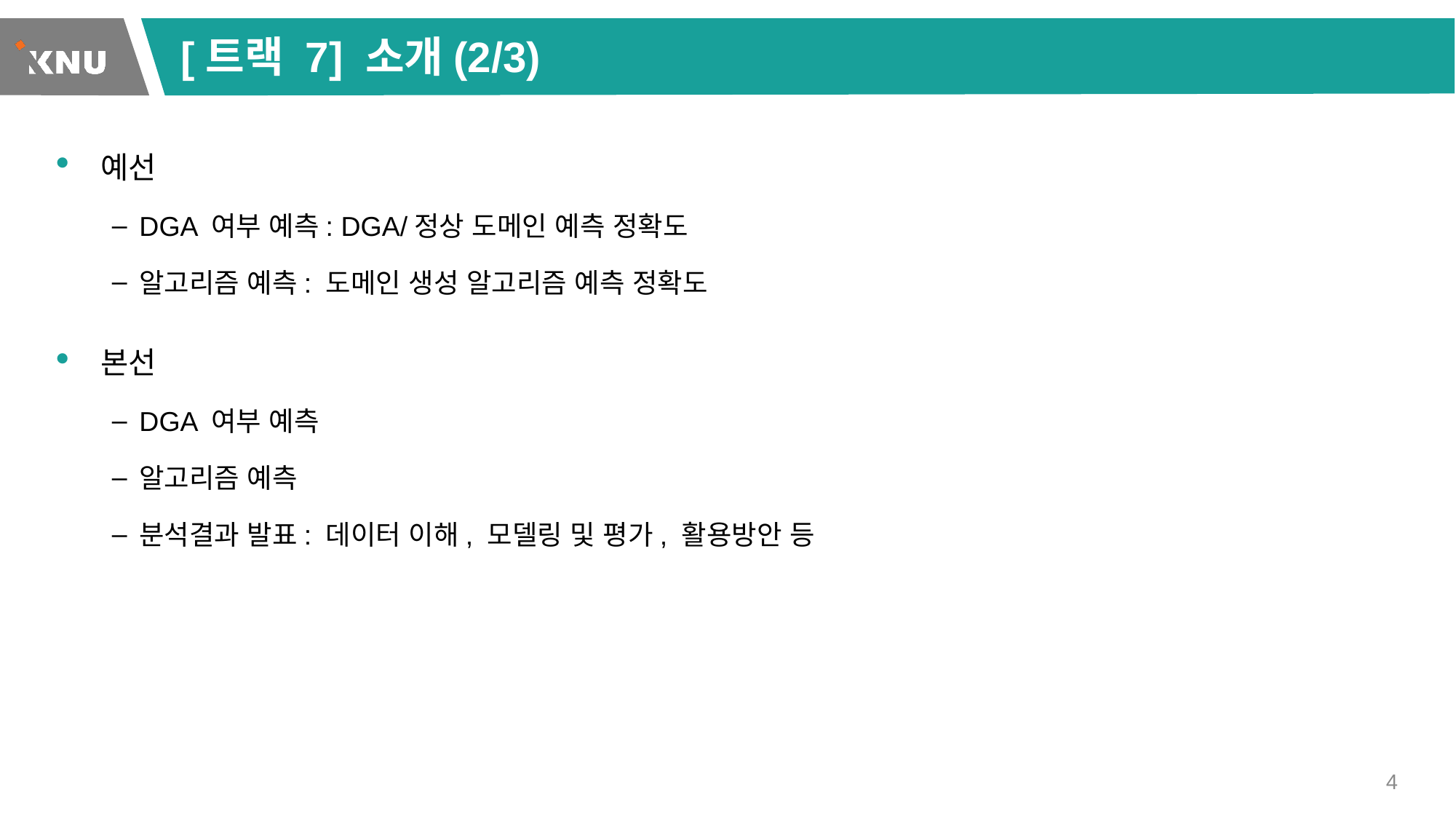

# [트랙 7] 소개(2/3)
예선
DGA 여부 예측: DGA/정상 도메인 예측 정확도
알고리즘 예측: 도메인 생성 알고리즘 예측 정확도
본선
DGA 여부 예측
알고리즘 예측
분석결과 발표: 데이터 이해, 모델링 및 평가, 활용방안 등

4